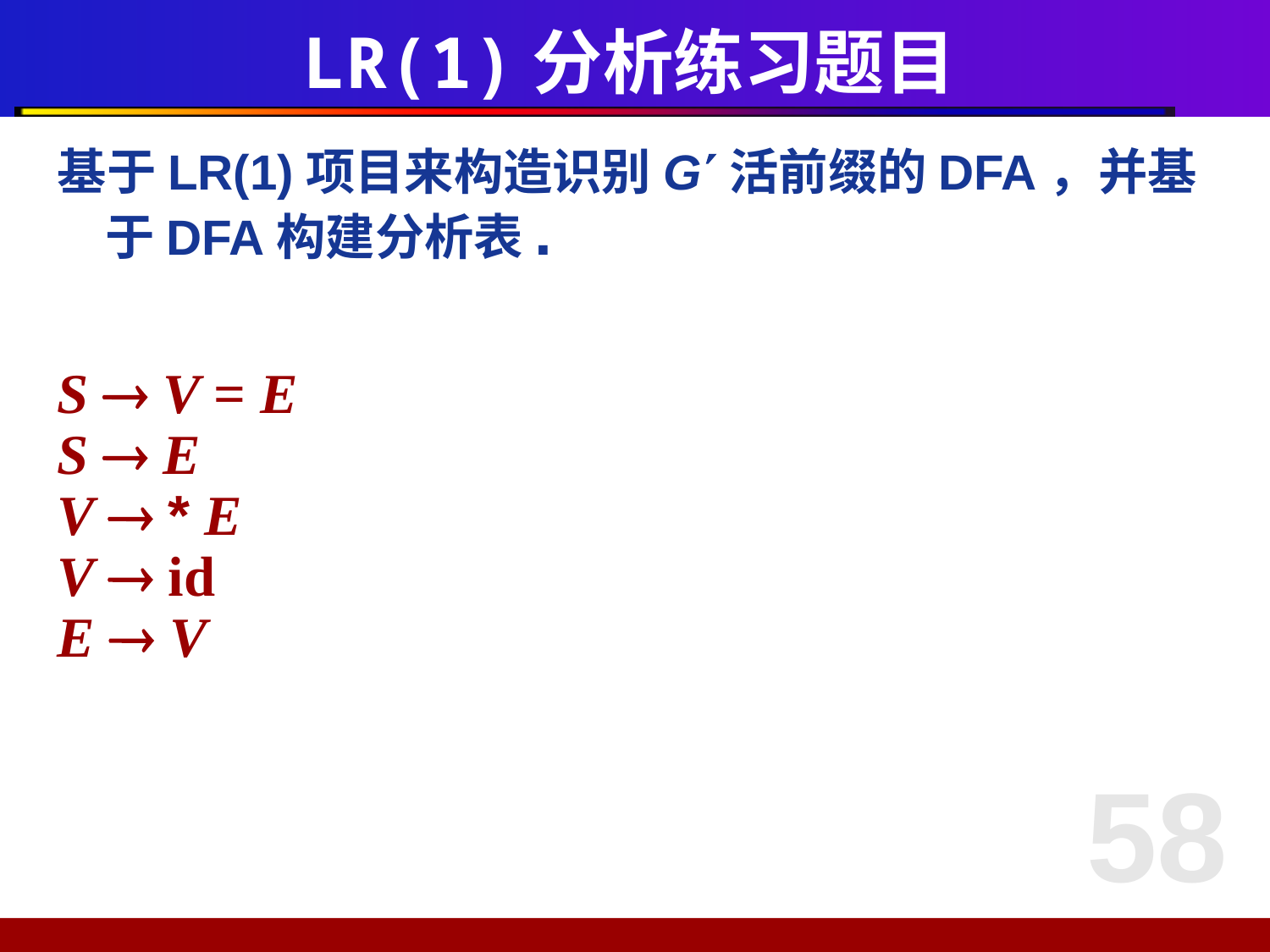

# LR(1)分析练习题目
基于LR(1)项目来构造识别G′活前缀的DFA，并基于DFA构建分析表.
S → V = E
S → E
V → * E
V → id
E → V
58